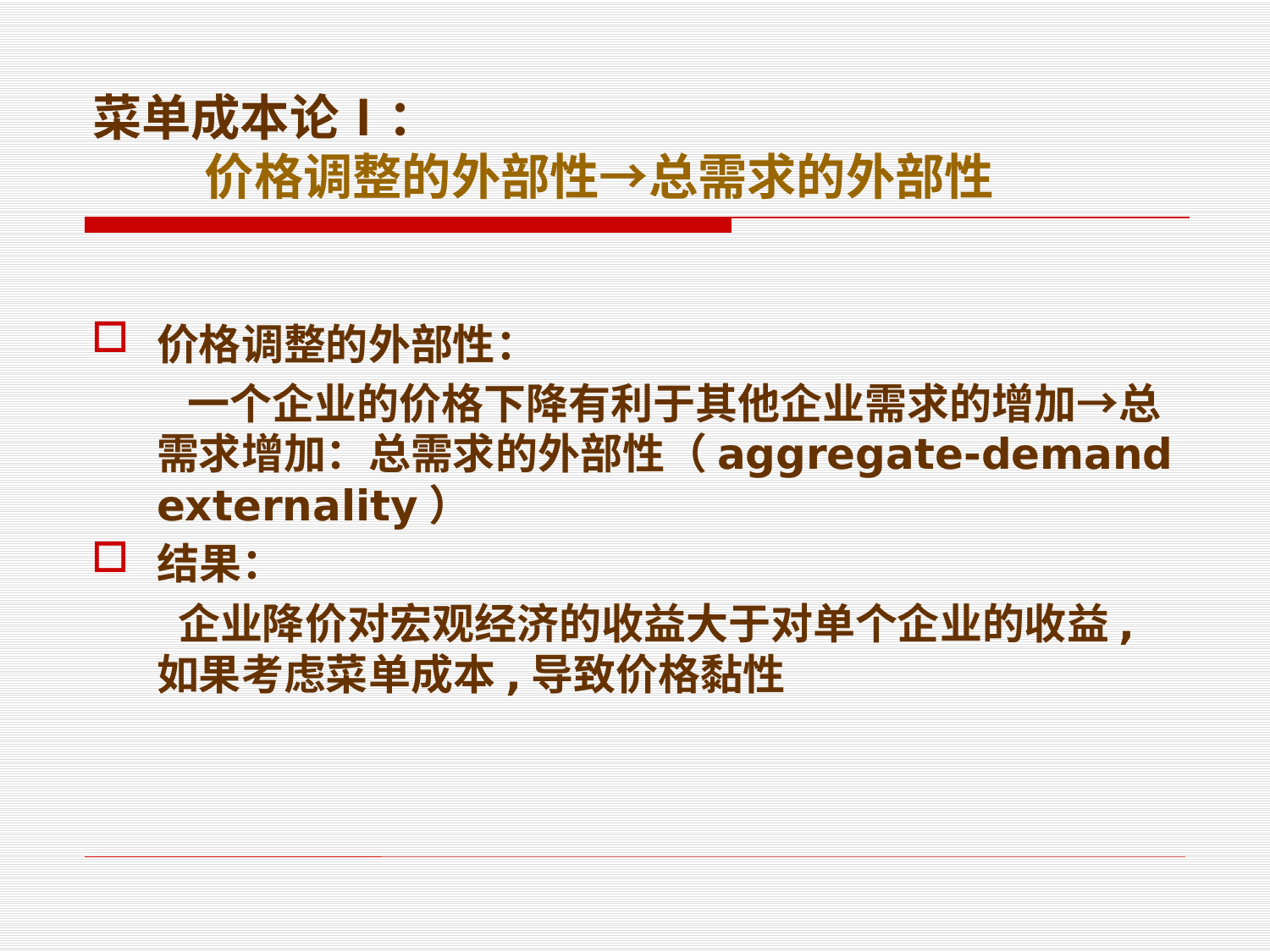

# 菜单成本论Ⅰ： 价格调整的外部性→总需求的外部性

价格调整的外部性：
         一个企业的价格下降有利于其他企业需求的增加→总需求增加：总需求的外部性（aggregate-demand externality）
结果：
        企业降价对宏观经济的收益大于对单个企业的收益,如果考虑菜单成本,导致价格黏性